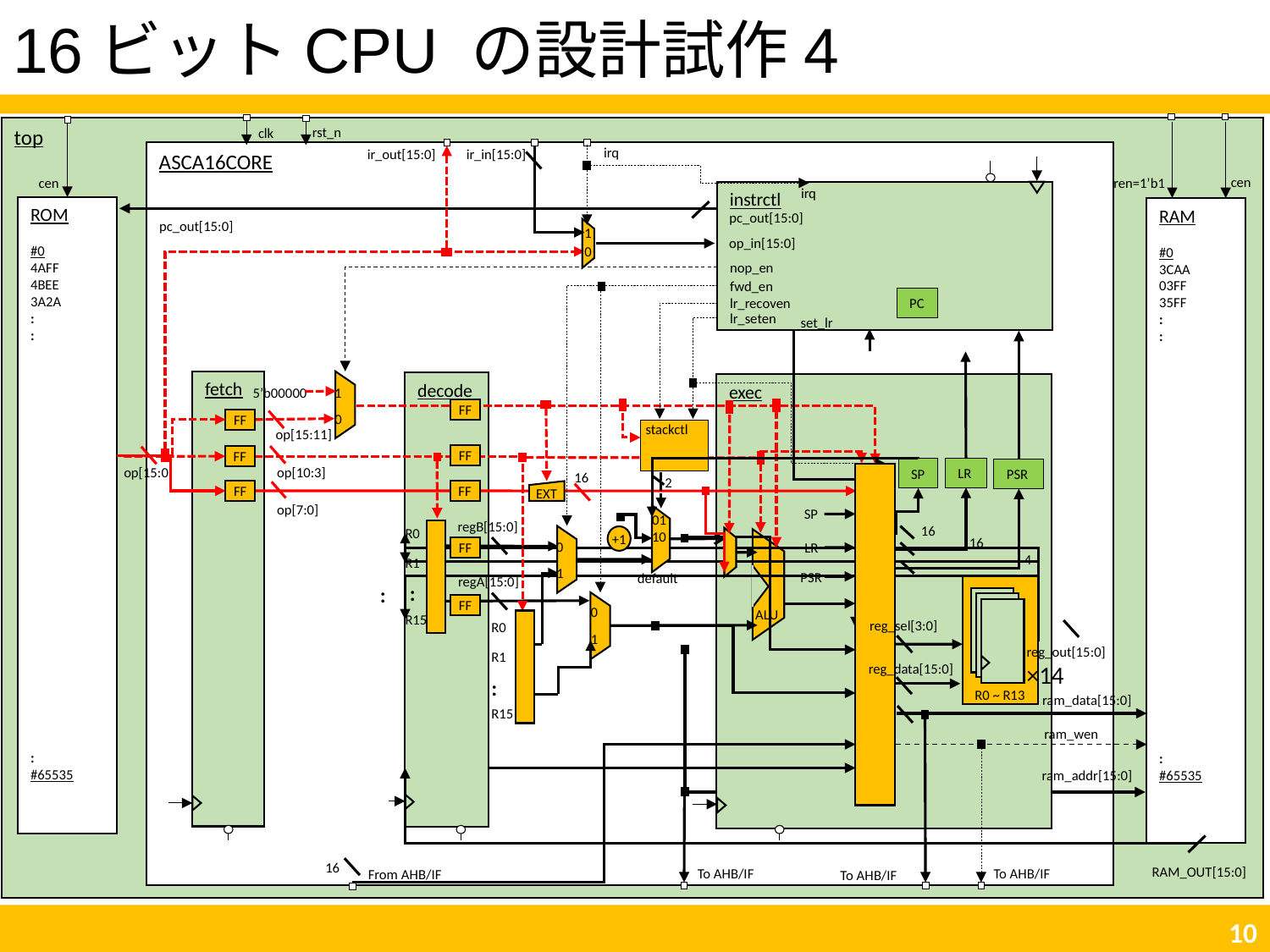

# 16ビットCPU の設計試作4

top

rst_n
clk
irq

ir_out[15:0]

ir_in[15:0]
ASCA16CORE

cen
cen
ren=1’b1

irq

instrctl
ROM

#0
4AFF
4BEE
3A2A
:
:

:
#65535

RAM

#0
3CAA
03FF
35FF
:
:

:
#65535
pc_out[15:0]
pc_out[15:0]
1
op_in[15:0]
0

nop_en
fwd_en

lr_recoven
PC
lr_seten
set_lr
fetch

decode

exec

1
5’b00000

FF

0
FF
op[15:11]
stackctl

lr_seten
lr_recoven
FF
FF

op[10:3]
op[15:0]
stackctl

                         {pop_en,  push_en}
LR
SP
PSR
16

2
FF
FF
EXT
push ?
1 : 0

op[15:11]
op[7:0]
01
SP
regB[15:0]

R0

16
10
+1

0
16

FF
LR
pop ?
1 : 0

R1

4
1
default

regA[15:0]

PSR
:
:

FF
0

ALU
R15
reg_sel[3:0]

R0

1
2
reg_out[15:0]
×14
R1

reg_data[15:0]

:
Control Signal

Data Signal

Instruction Control Signal

Instruction Data Signal
R0 ~ R13
ram_data[15:0]
R15

ram_wen

ram_addr[15:0]

16
RAM_OUT[15:0]
To AHB/IF
To AHB/IF
From AHB/IF
To AHB/IF

10